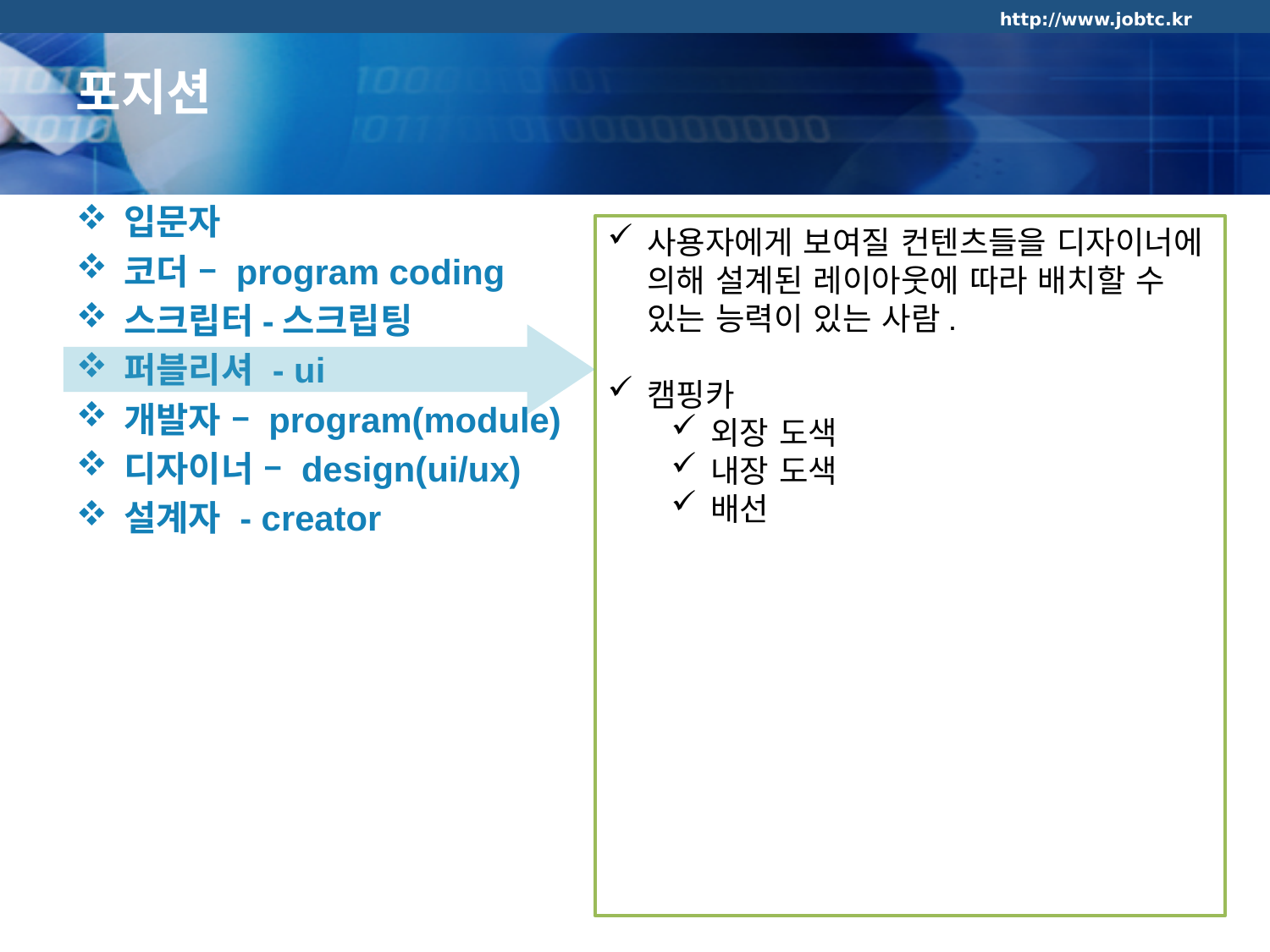

포지션
입문자
코더 – program coding
스크립터-스크립팅
퍼블리셔 - ui
개발자 – program(module)
디자이너 – design(ui/ux)
설계자 - creator
사용자에게 보여질 컨텐츠들을 디자이너에 의해 설계된 레이아웃에 따라 배치할 수 있는 능력이 있는 사람.

캠핑카
외장 도색
내장 도색
배선